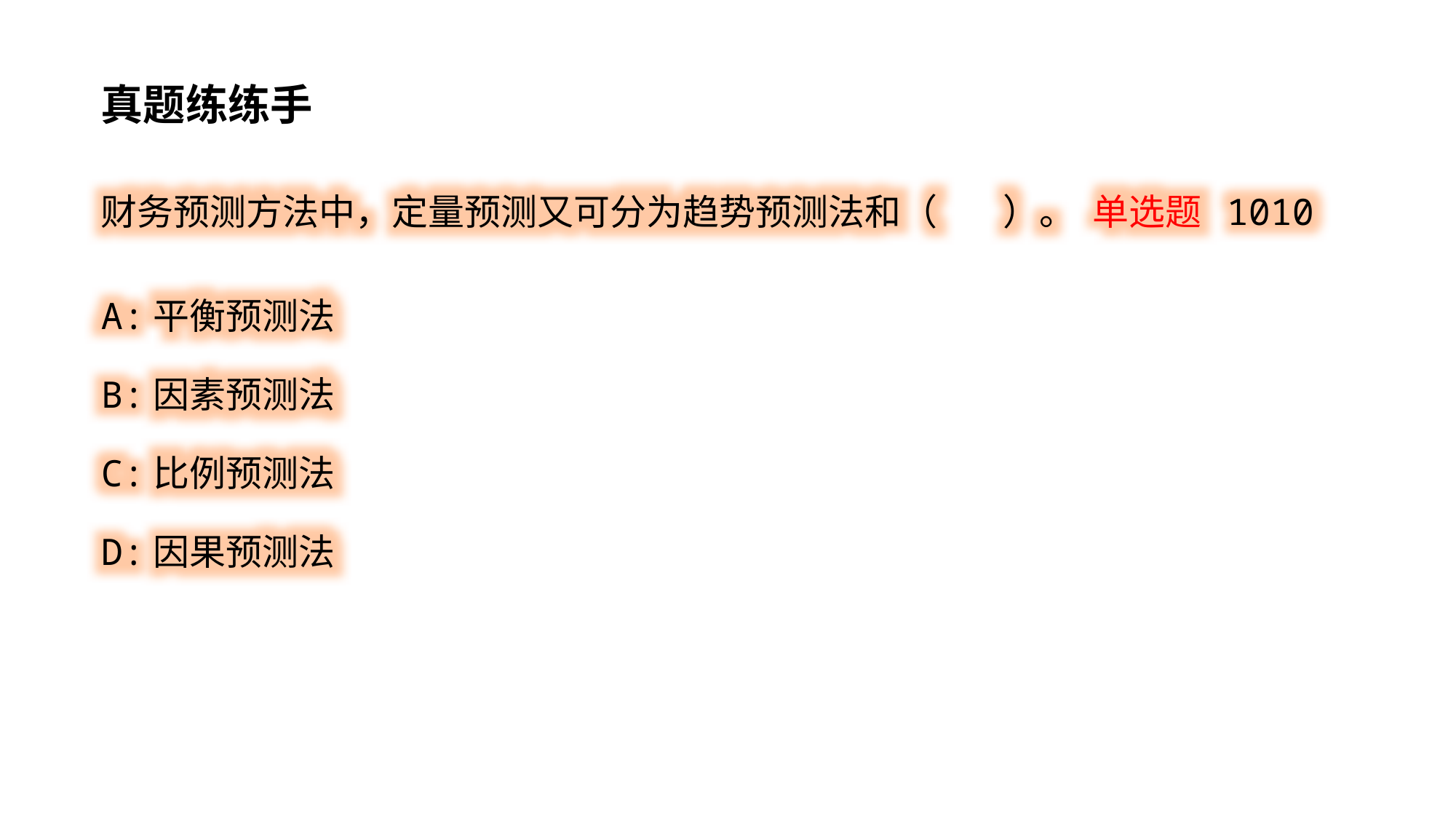

真题练练手
财务预测方法中，定量预测又可分为趋势预测法和（        ）。  单选题  1010

A:平衡预测法

B:因素预测法

C:比例预测法

D:因果预测法